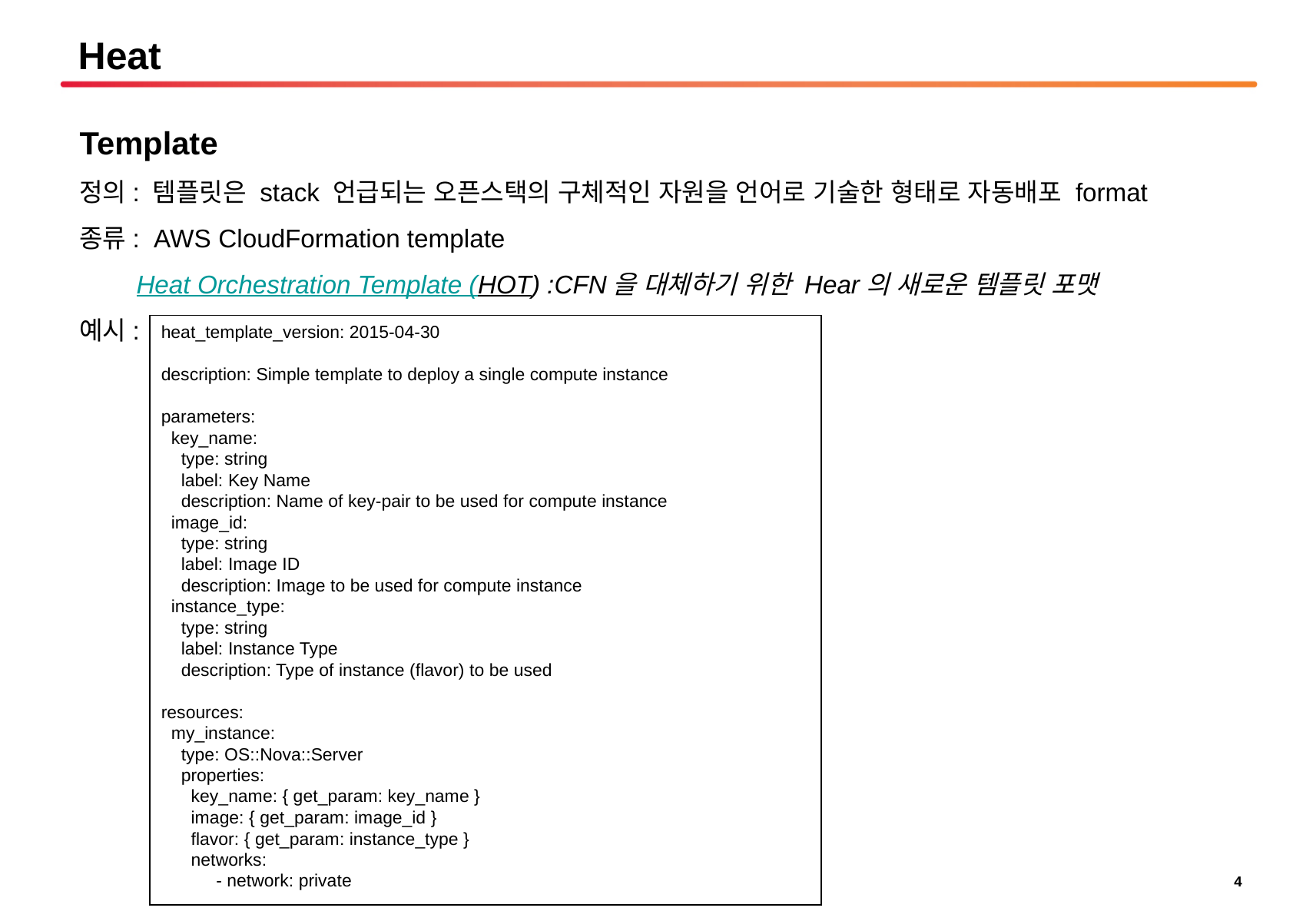

# Heat

Template
정의: 템플릿은 stack 언급되는 오픈스택의 구체적인 자원을 언어로 기술한 형태로 자동배포 format
종류:  AWS CloudFormation template
        Heat Orchestration Template (HOT) :CFN을 대체하기 위한 Hear의 새로운 템플릿 포맷
예시:
heat_template_version: 2015-04-30

description: Simple template to deploy a single compute instance

parameters:
  key_name:
    type: string
    label: Key Name
    description: Name of key-pair to be used for compute instance
  image_id:
    type: string
    label: Image ID
    description: Image to be used for compute instance
  instance_type:
    type: string
    label: Instance Type
    description: Type of instance (flavor) to be used

resources:
  my_instance:
    type: OS::Nova::Server
    properties:
      key_name: { get_param: key_name }
      image: { get_param: image_id }
      flavor: { get_param: instance_type }
      networks:
           - network: private